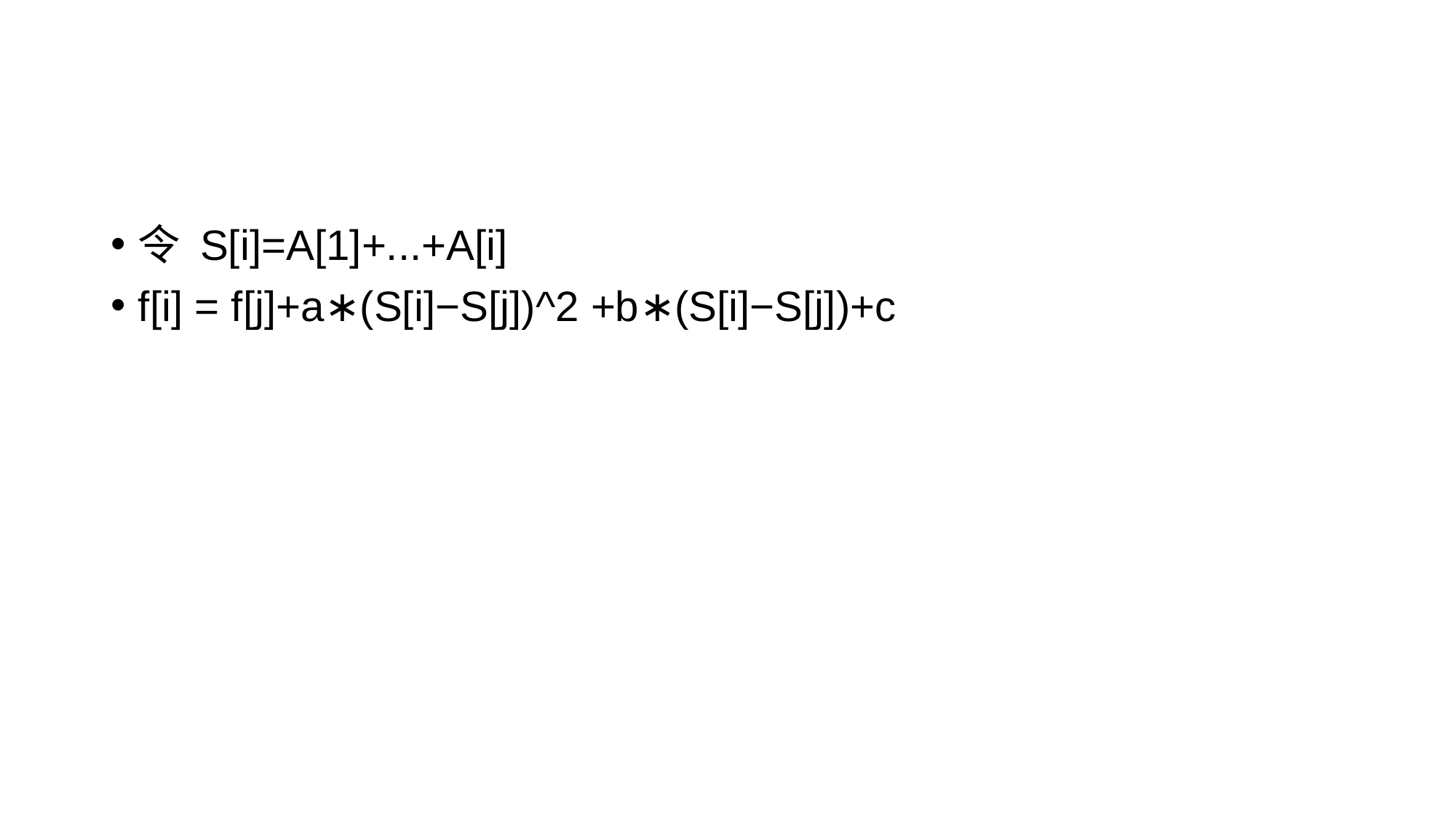

#
令 S[i]=A[1]+...+A[i]
f[i] = f[j]+a∗(S[i]−S[j])^2 +b∗(S[i]−S[j])+c